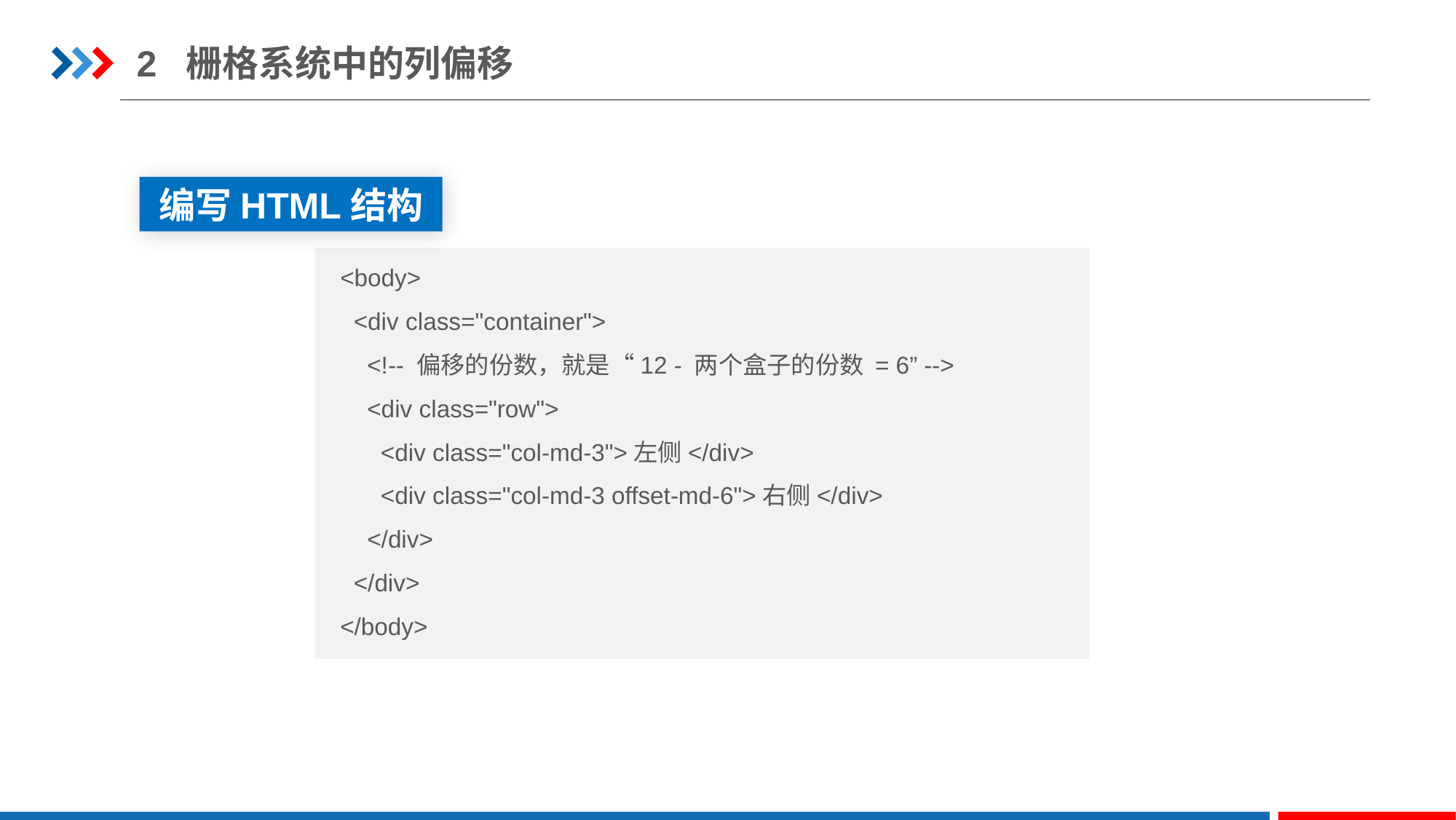

2  栅格系统中的列偏移
编写HTML结构
<body>
  <div class="container">
    <!-- 偏移的份数，就是“12 - 两个盒子的份数 = 6” -->
    <div class="row">
      <div class="col-md-3">左侧</div>
      <div class="col-md-3 offset-md-6">右侧</div>
    </div>
  </div>
</body>